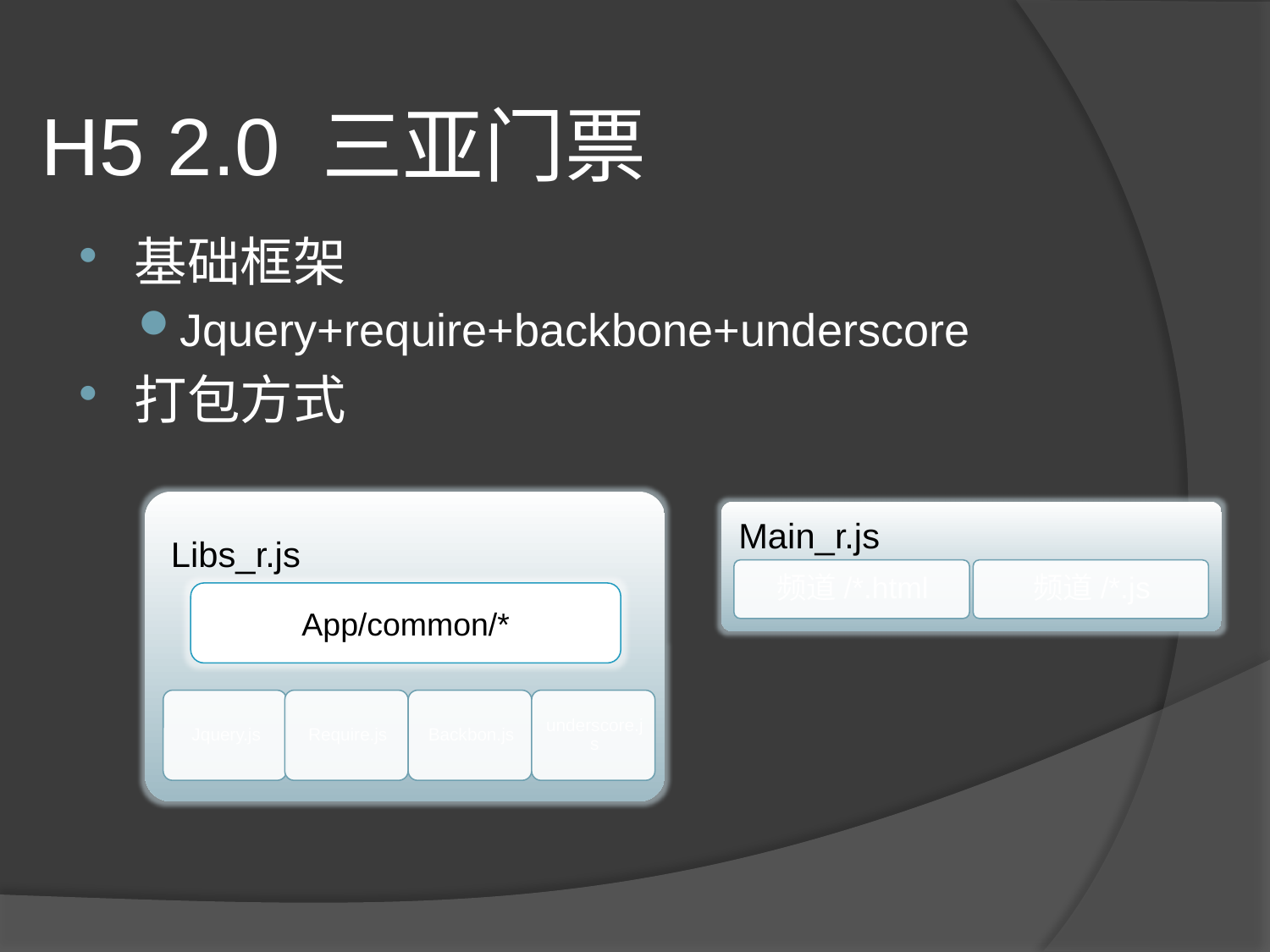

# H5 2.0 三亚门票
基础框架
Jquery+require+backbone+underscore
打包方式

Libs_r.js
Jquery.js
Require.js
Backbon.js
underscore.js
Main_r.js
频道/*.html
频道/*.js
App/common/*